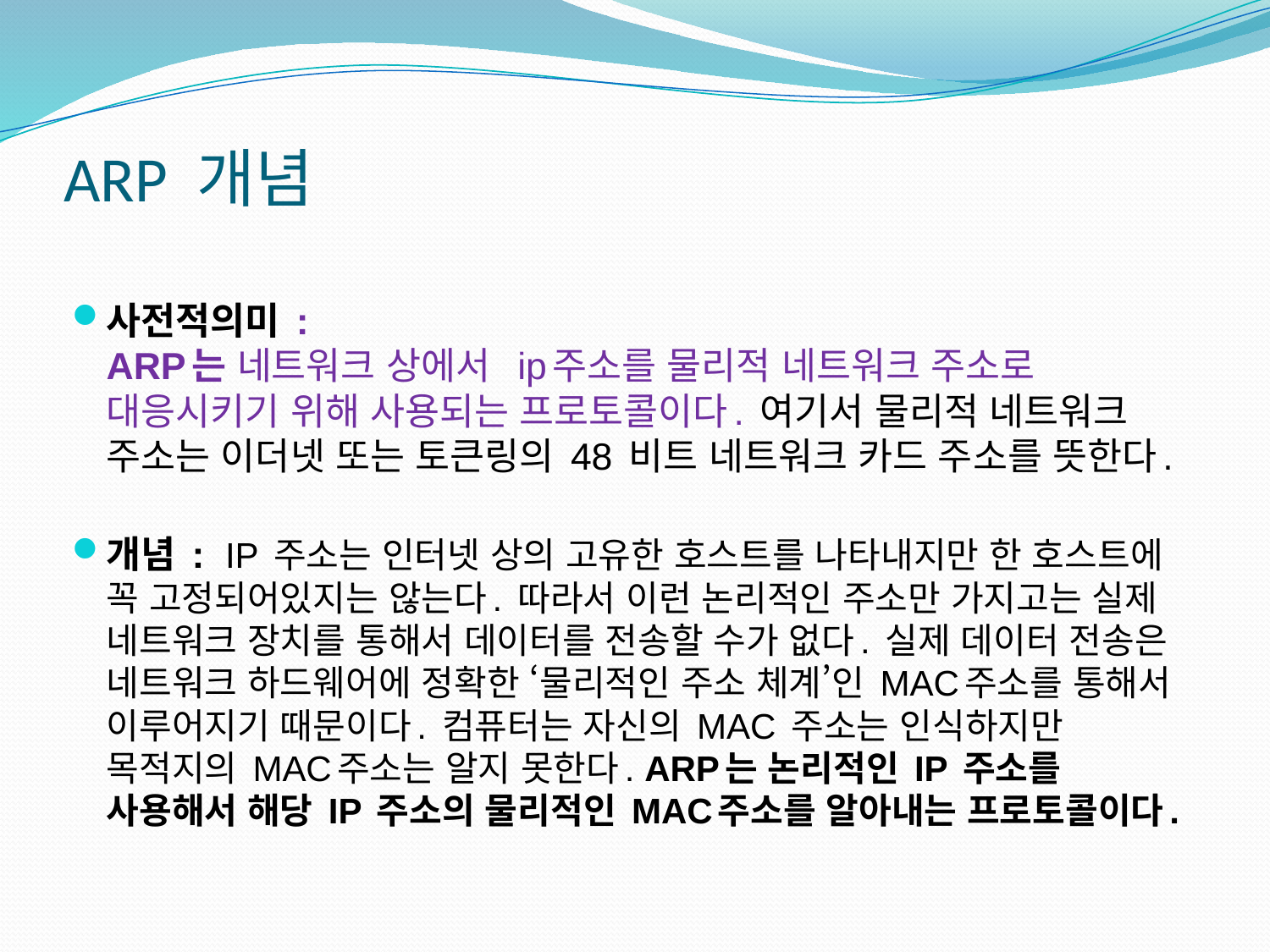

# ARP 개념

사전적의미 :
ARP는 네트워크 상에서  ip주소를 물리적 네트워크 주소로 대응시키기 위해 사용되는 프로토콜이다. 여기서 물리적 네트워크 주소는 이더넷 또는 토큰링의 48 비트 네트워크 카드 주소를 뜻한다.
개념 :  IP 주소는 인터넷 상의 고유한 호스트를 나타내지만 한 호스트에 꼭 고정되어있지는 않는다. 따라서 이런 논리적인 주소만 가지고는 실제 네트워크 장치를 통해서 데이터를 전송할 수가 없다. 실제 데이터 전송은 네트워크 하드웨어에 정확한 ‘물리적인 주소 체계’인 MAC주소를 통해서 이루어지기 때문이다. 컴퓨터는 자신의 MAC 주소는 인식하지만 목적지의 MAC주소는 알지 못한다. ARP는 논리적인 IP 주소를 사용해서 해당 IP 주소의 물리적인 MAC주소를 알아내는 프로토콜이다.